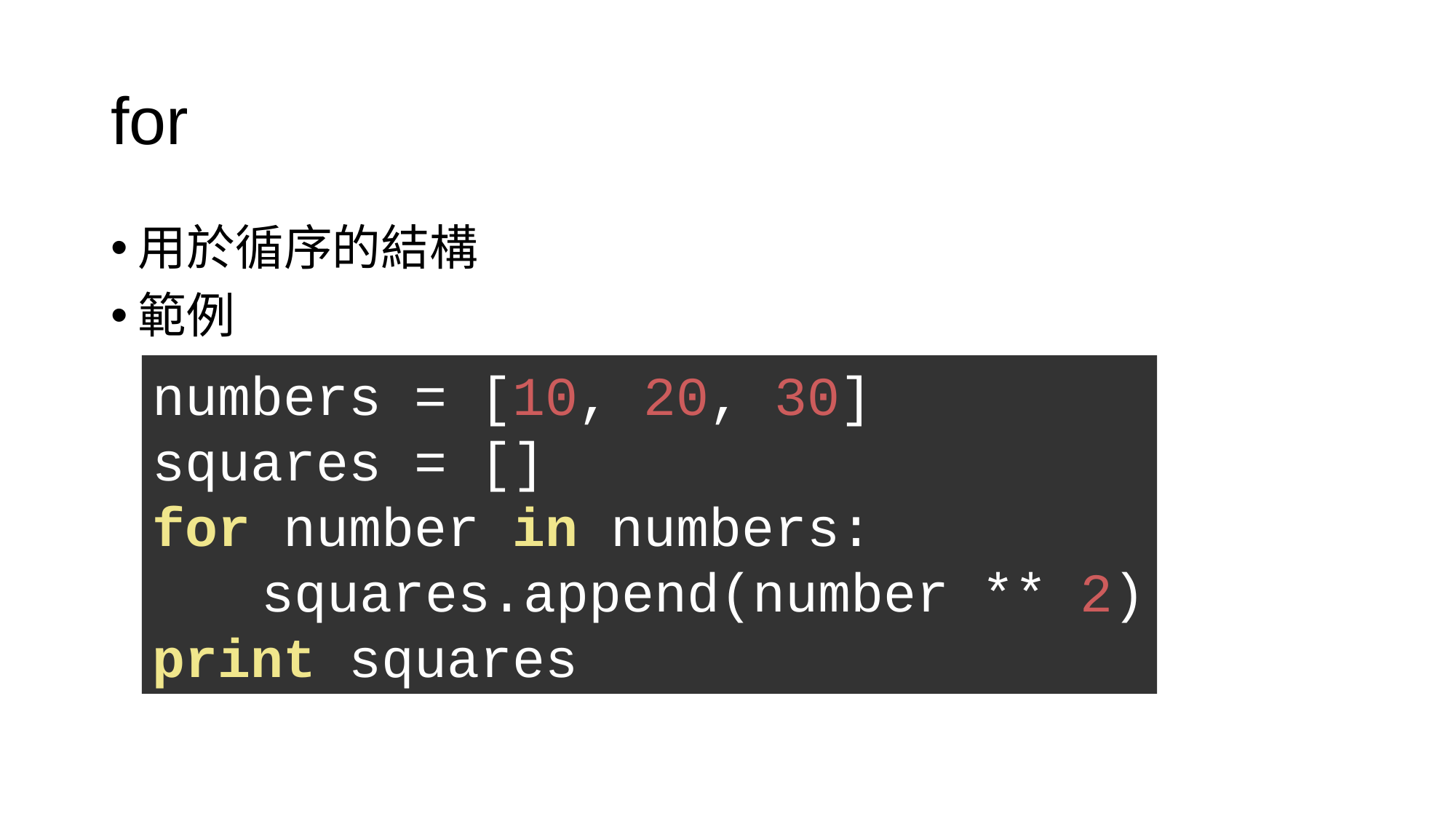

# for
用於循序的結構
範例
numbers = [10, 20, 30]
squares = []
for number in numbers:
	squares.append(number ** 2)
print squares